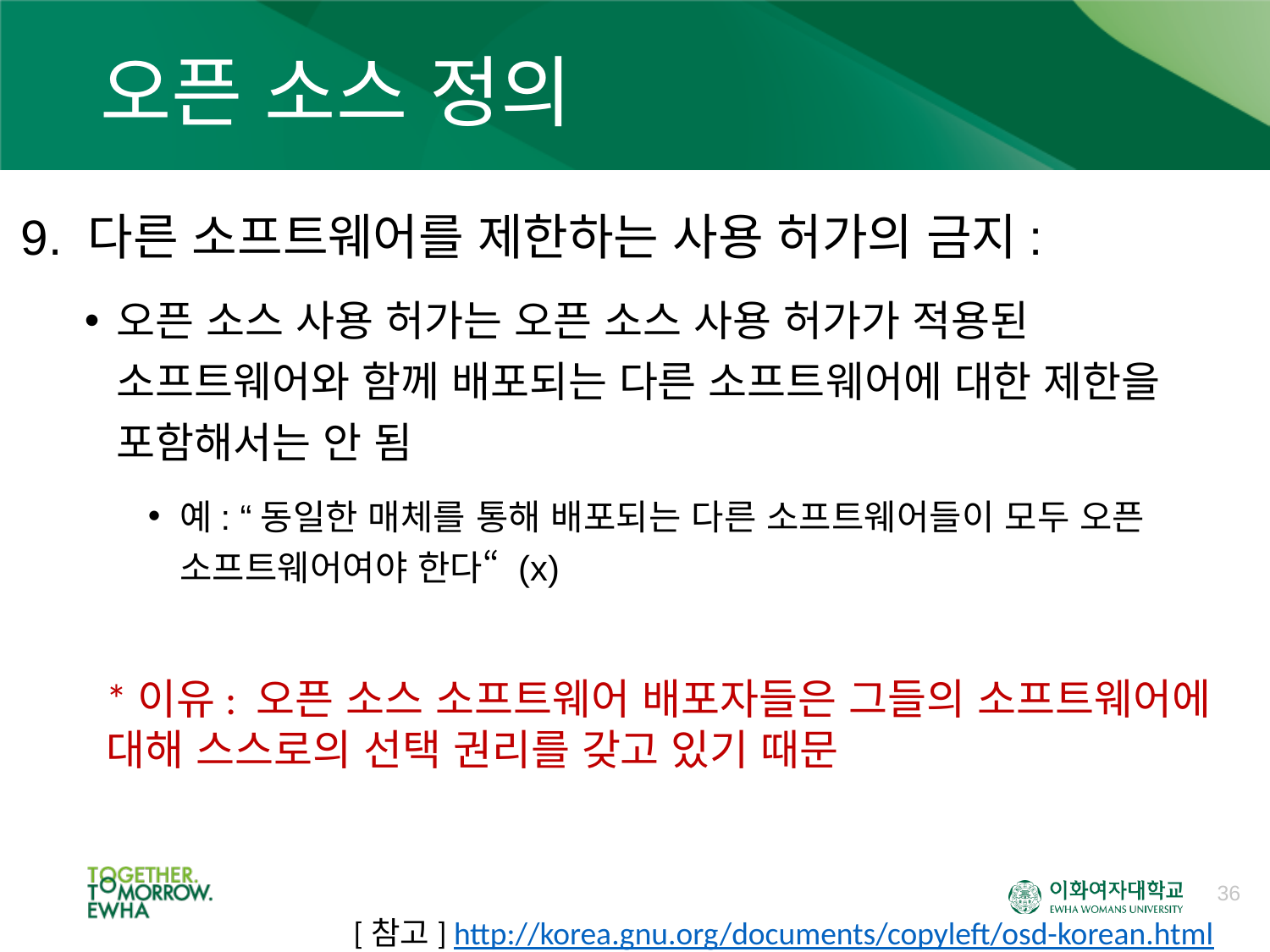

# 오픈 소스 정의
9. 다른 소프트웨어를 제한하는 사용 허가의 금지:
오픈 소스 사용 허가는 오픈 소스 사용 허가가 적용된 소프트웨어와 함께 배포되는 다른 소프트웨어에 대한 제한을 포함해서는 안 됨
예: “동일한 매체를 통해 배포되는 다른 소프트웨어들이 모두 오픈 소프트웨어여야 한다“ (x)
*이유: 오픈 소스 소프트웨어 배포자들은 그들의 소프트웨어에 대해 스스로의 선택 권리를 갖고 있기 때문
36
[참고] http://korea.gnu.org/documents/copyleft/osd-korean.html